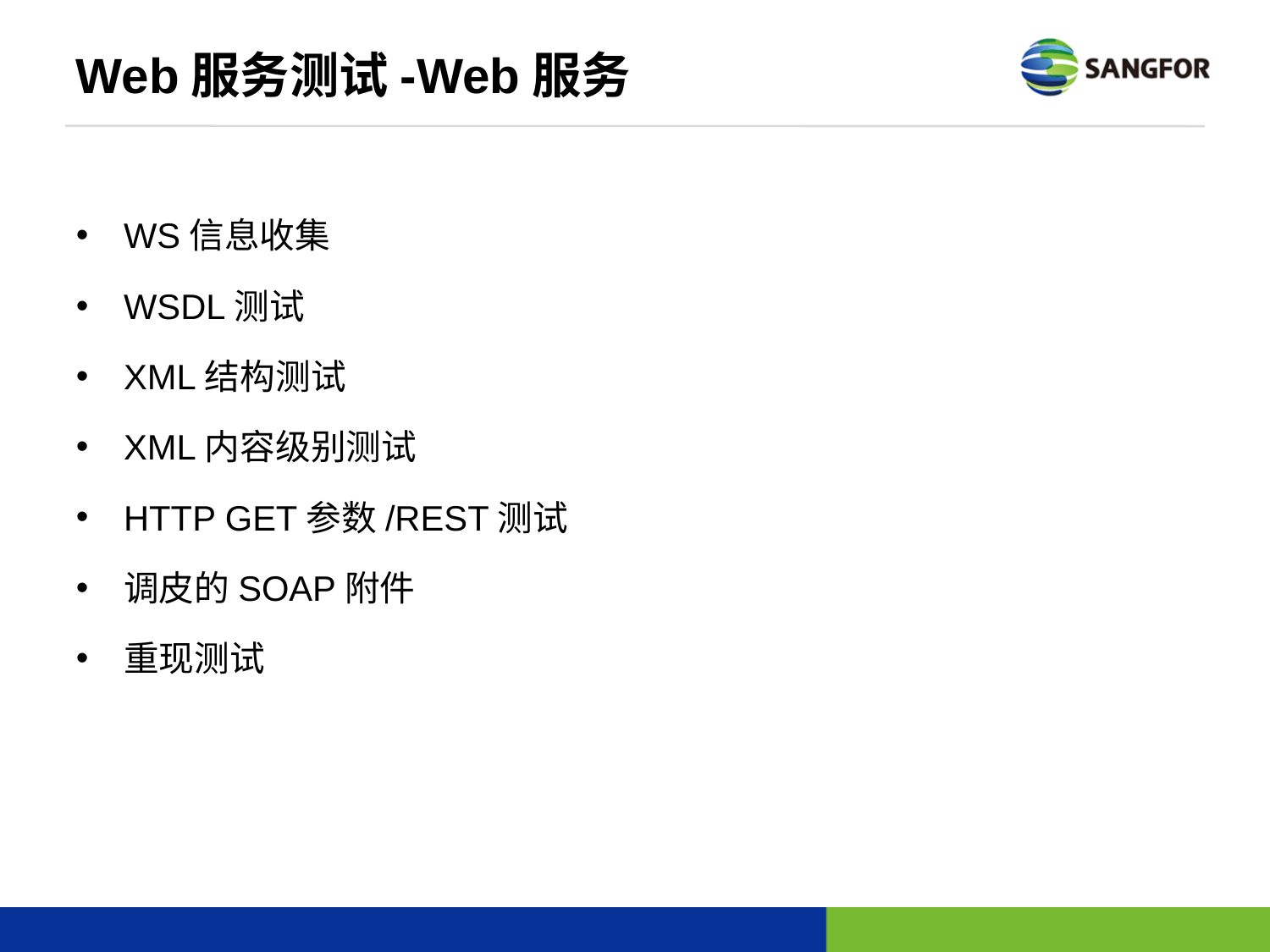

# Web服务测试-Web服务
WS信息收集
WSDL测试
XML结构测试
XML内容级别测试
HTTP GET参数/REST测试
调皮的SOAP附件
重现测试